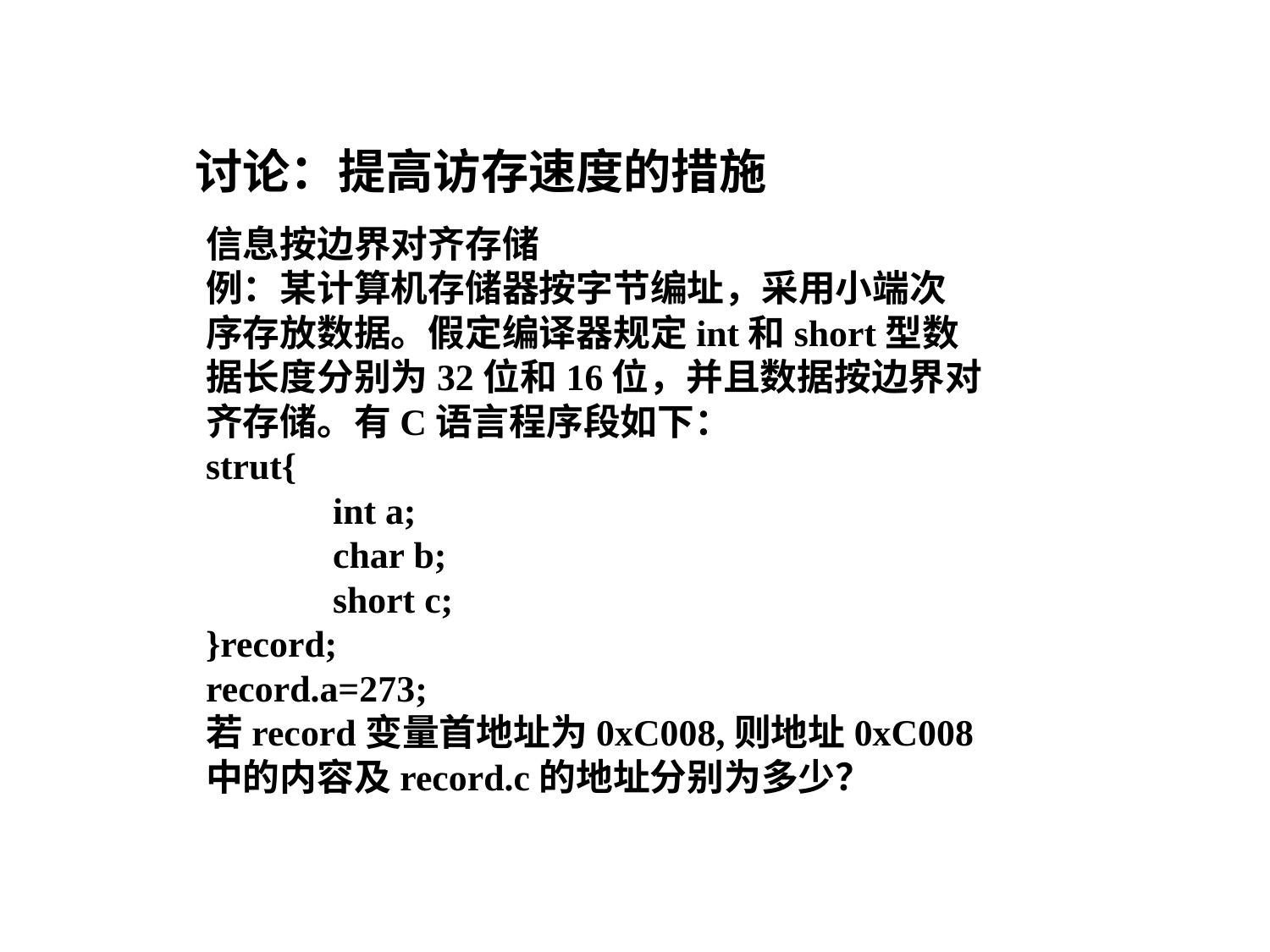

讨论：提高访存速度的措施
信息按边界对齐存储
例：某计算机存储器按字节编址，采用小端次序存放数据。假定编译器规定int和short型数据长度分别为32位和16位，并且数据按边界对齐存储。有C语言程序段如下：
strut{
	int a;
	char b;
	short c;
}record;
record.a=273;
若record变量首地址为0xC008,则地址0xC008中的内容及record.c的地址分别为多少？